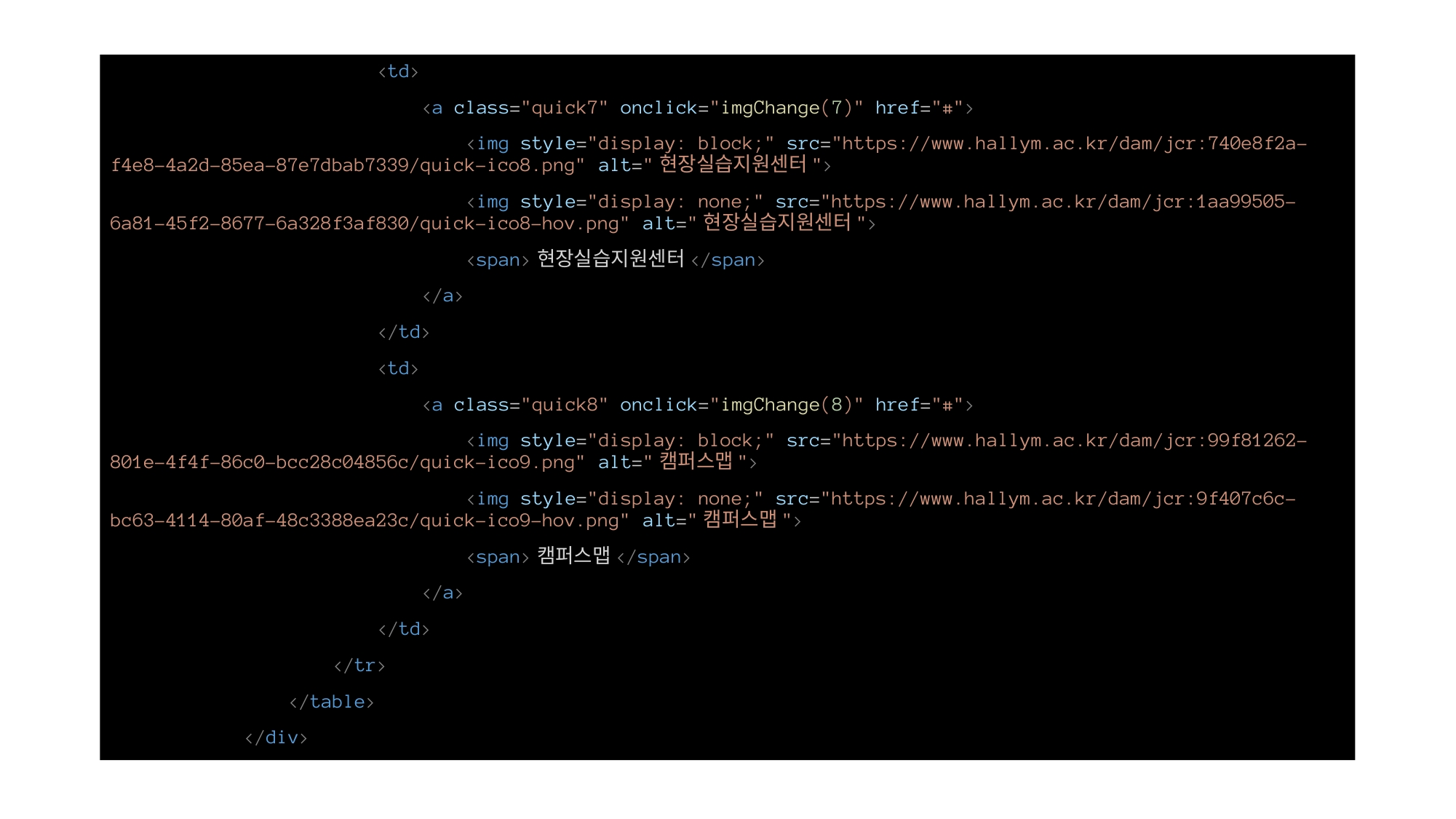

<td>
                            <a class="quick7" onclick="imgChange(7)" href="#">
                                <img style="display: block;" src="https://www.hallym.ac.kr/dam/jcr:740e8f2a-f4e8-4a2d-85ea-87e7dbab7339/quick-ico8.png" alt="현장실습지원센터">
                                <img style="display: none;" src="https://www.hallym.ac.kr/dam/jcr:1aa99505-6a81-45f2-8677-6a328f3af830/quick-ico8-hov.png" alt="현장실습지원센터">
                                <span>현장실습지원센터</span>
                            </a>
                        </td>
                        <td>
                            <a class="quick8" onclick="imgChange(8)" href="#">
                                <img style="display: block;" src="https://www.hallym.ac.kr/dam/jcr:99f81262-801e-4f4f-86c0-bcc28c04856c/quick-ico9.png" alt="캠퍼스맵">
                                <img style="display: none;" src="https://www.hallym.ac.kr/dam/jcr:9f407c6c-bc63-4114-80af-48c3388ea23c/quick-ico9-hov.png" alt="캠퍼스맵">
                                <span>캠퍼스맵</span>
                            </a>
                        </td>
                    </tr>
                </table>
            </div>